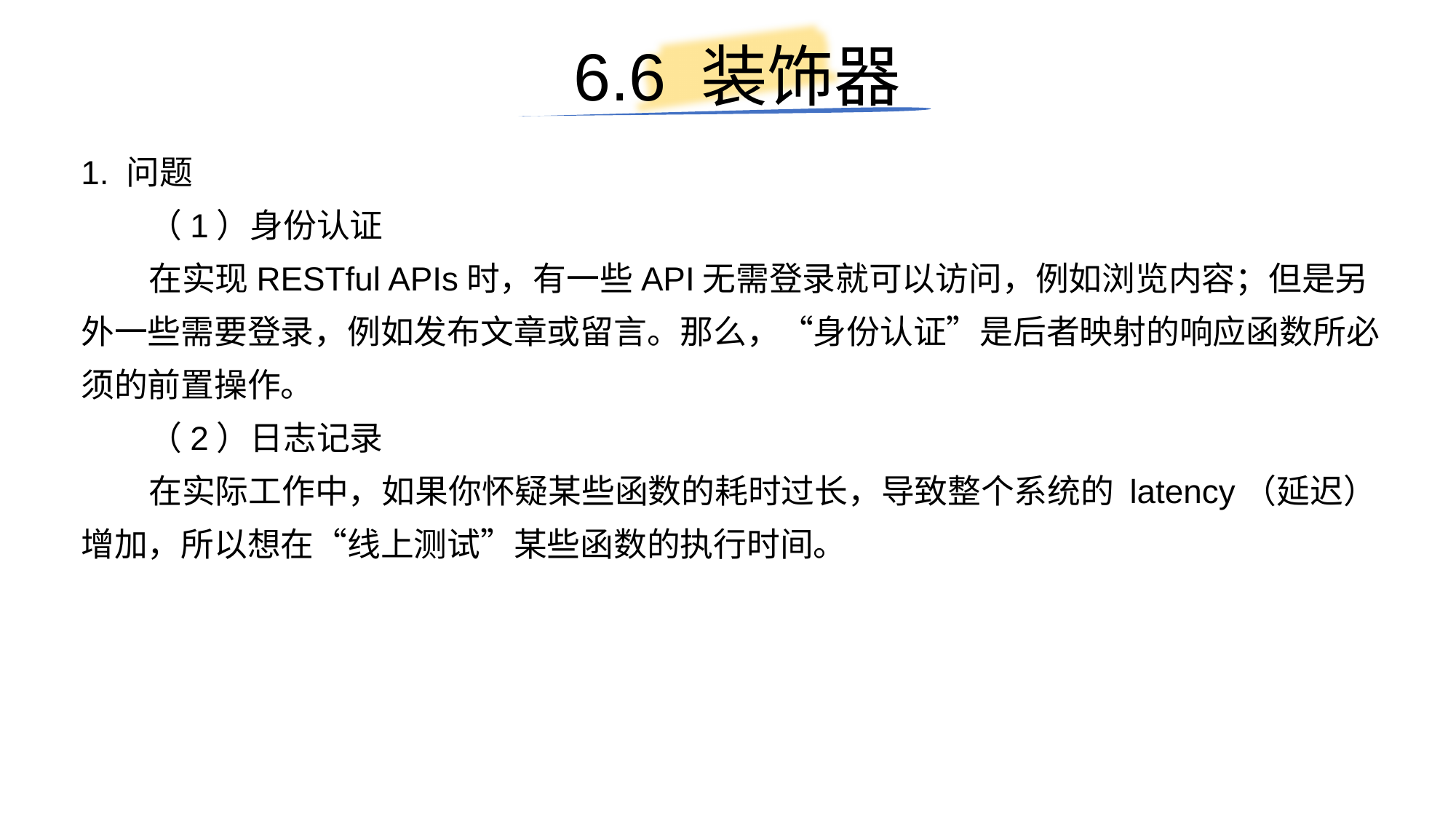

# 6.6 装饰器

1. 问题
        （1）身份认证
        在实现RESTful APIs时，有一些API无需登录就可以访问，例如浏览内容；但是另外一些需要登录，例如发布文章或留言。那么，“身份认证”是后者映射的响应函数所必须的前置操作。
        （2）日志记录
        在实际工作中，如果你怀疑某些函数的耗时过长，导致整个系统的 latency（延迟）增加，所以想在“线上测试”某些函数的执行时间。